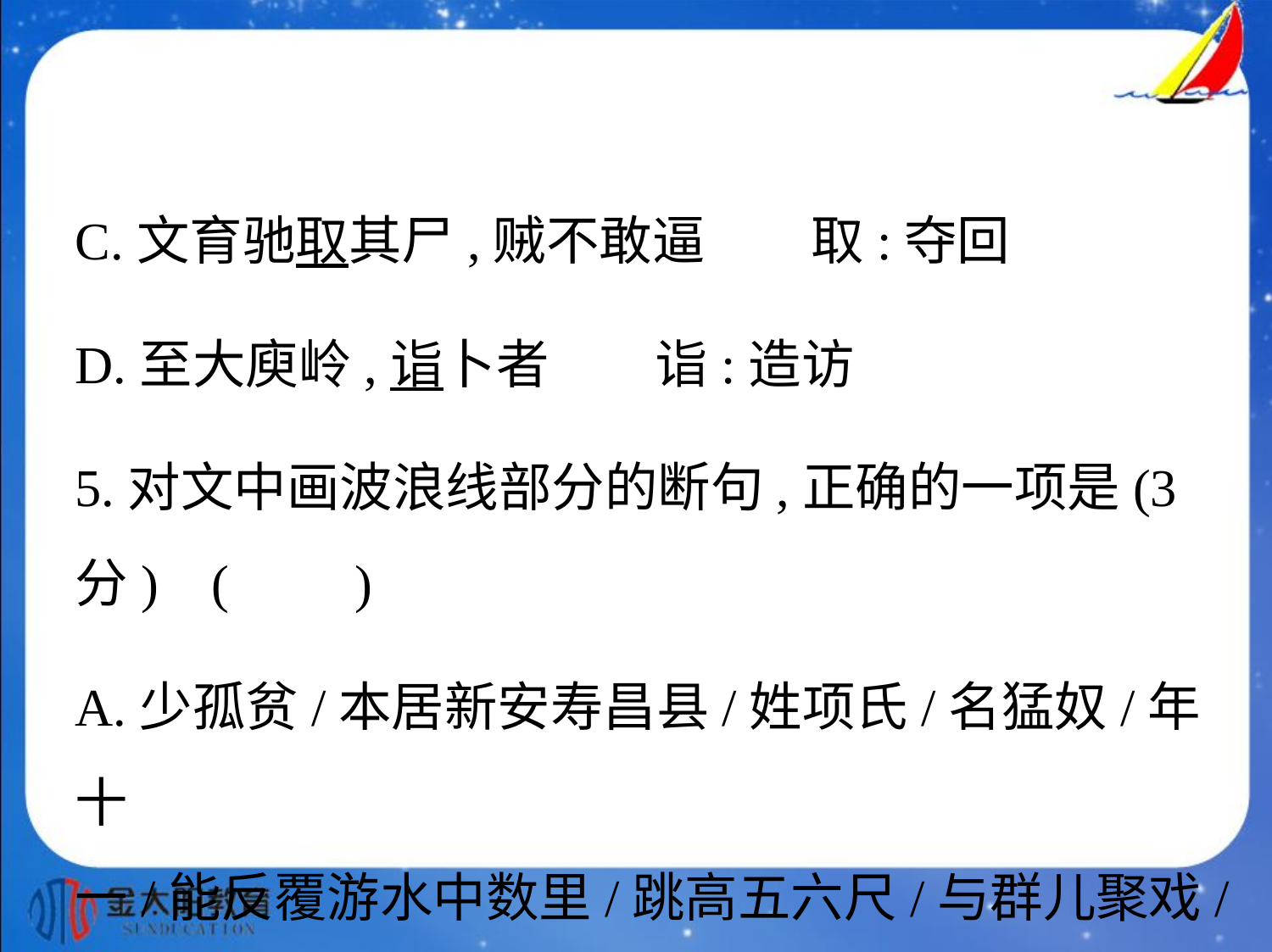

C.文育驰取其尸,贼不敢逼　　取:夺回
D.至大庾岭,诣卜者　　诣:造访
5.对文中画波浪线部分的断句,正确的一项是(3
分) (　    )
A.少孤贫/本居新安寿昌县/姓项氏/名猛奴/年十
一/能反覆游水中数里/跳高五六尺/与群儿聚戏/